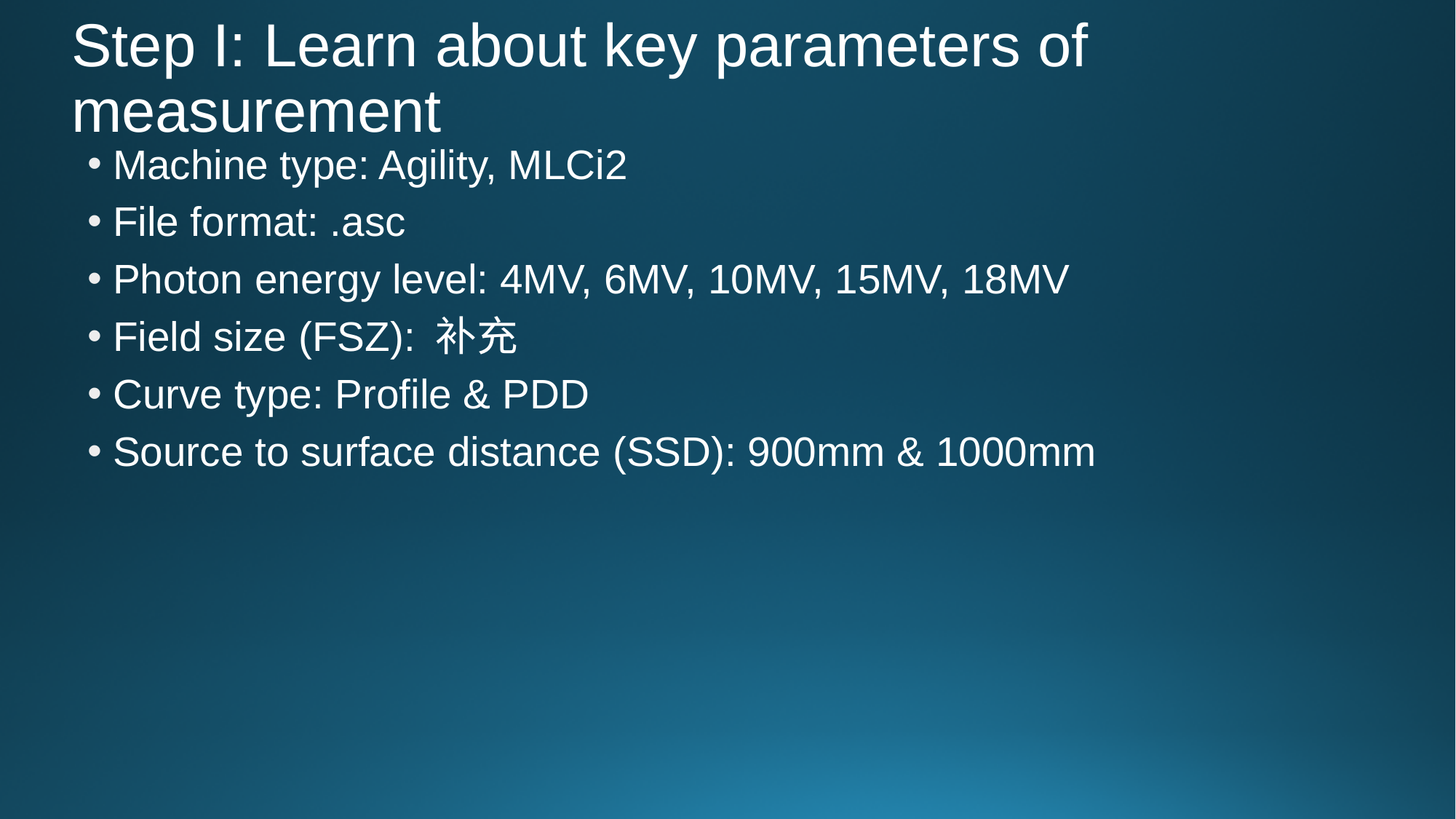

# Step I: Learn about key parameters of measurement
Machine type: Agility, MLCi2
File format: .asc
Photon energy level: 4MV, 6MV, 10MV, 15MV, 18MV
Field size (FSZ): 补充
Curve type: Profile & PDD
Source to surface distance (SSD): 900mm & 1000mm